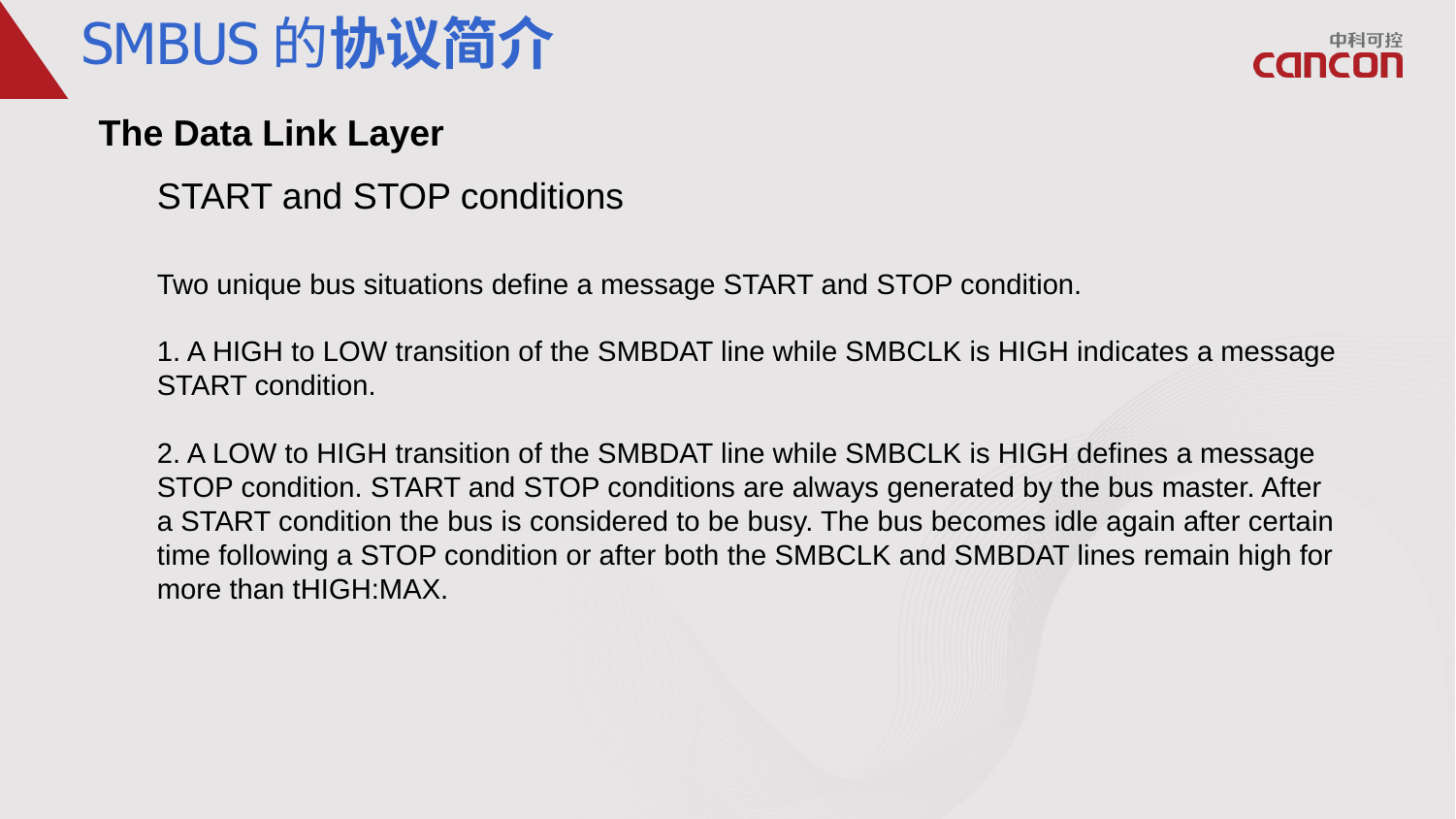

# SMBUS的协议简介
The Data Link Layer

START and STOP conditions
Two unique bus situations define a message START and STOP condition.
1. A HIGH to LOW transition of the SMBDAT line while SMBCLK is HIGH indicates a message START condition.
2. A LOW to HIGH transition of the SMBDAT line while SMBCLK is HIGH defines a message STOP condition. START and STOP conditions are always generated by the bus master. After a START condition the bus is considered to be busy. The bus becomes idle again after certain time following a STOP condition or after both the SMBCLK and SMBDAT lines remain high for more than tHIGH:MAX.